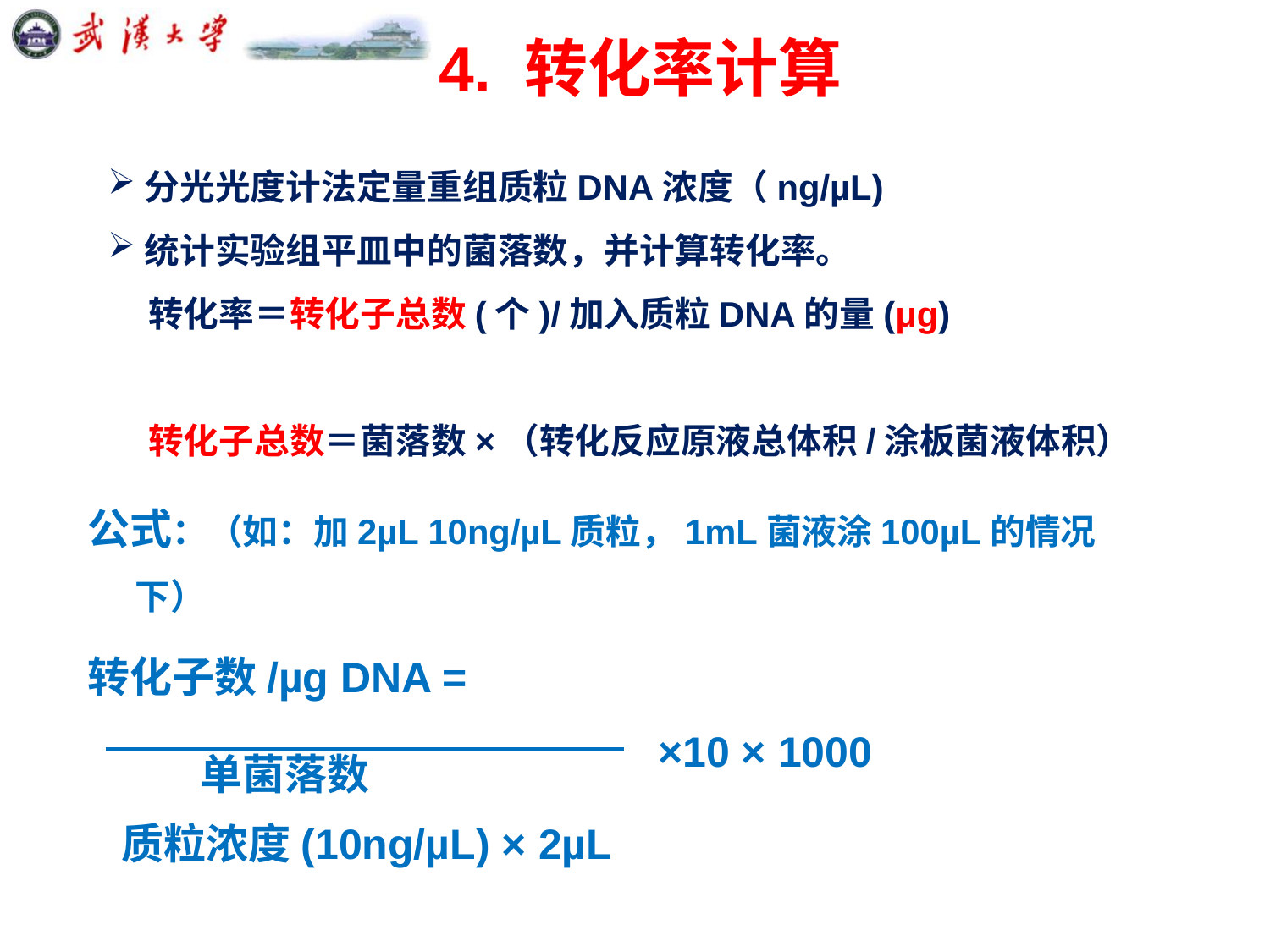

4. 转化率计算
分光光度计法定量重组质粒DNA浓度（ng/µL)
统计实验组平皿中的菌落数，并计算转化率。
    转化率＝转化子总数(个)/加入质粒DNA的量(μg)
    转化子总数＝菌落数×（转化反应原液总体积/涂板菌液体积）
公式：（如：加2µL 10ng/µL质粒，1mL菌液涂100µL的情况下）
转化子数/µg DNA =
         单菌落数
  质粒浓度(10ng/µL) × 2µL
×10 × 1000